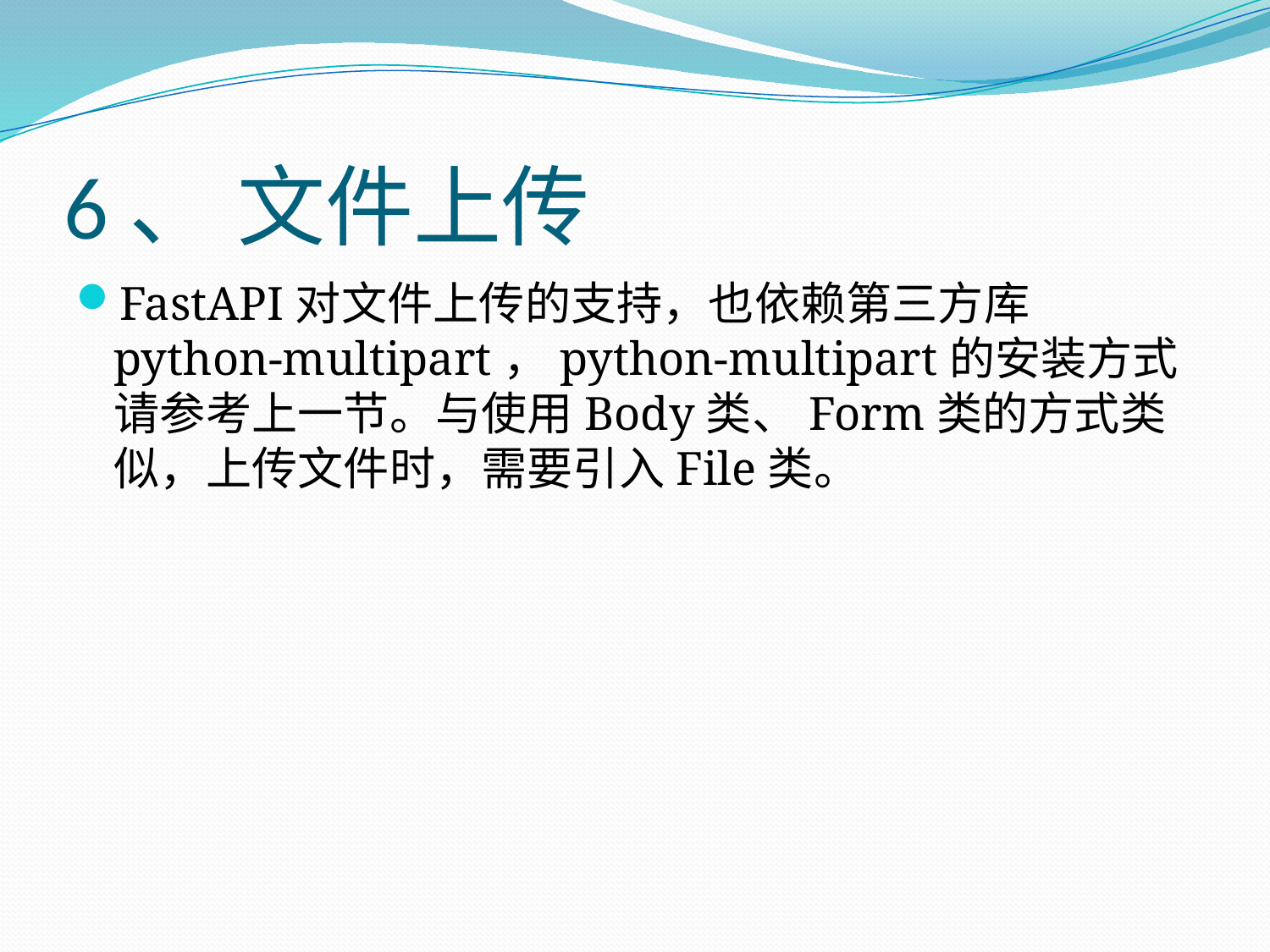

# 6、 文件上传
FastAPI对文件上传的支持，也依赖第三方库python-multipart，python-multipart的安装方式请参考上一节。与使用Body类、Form类的方式类似，上传文件时，需要引入File类。